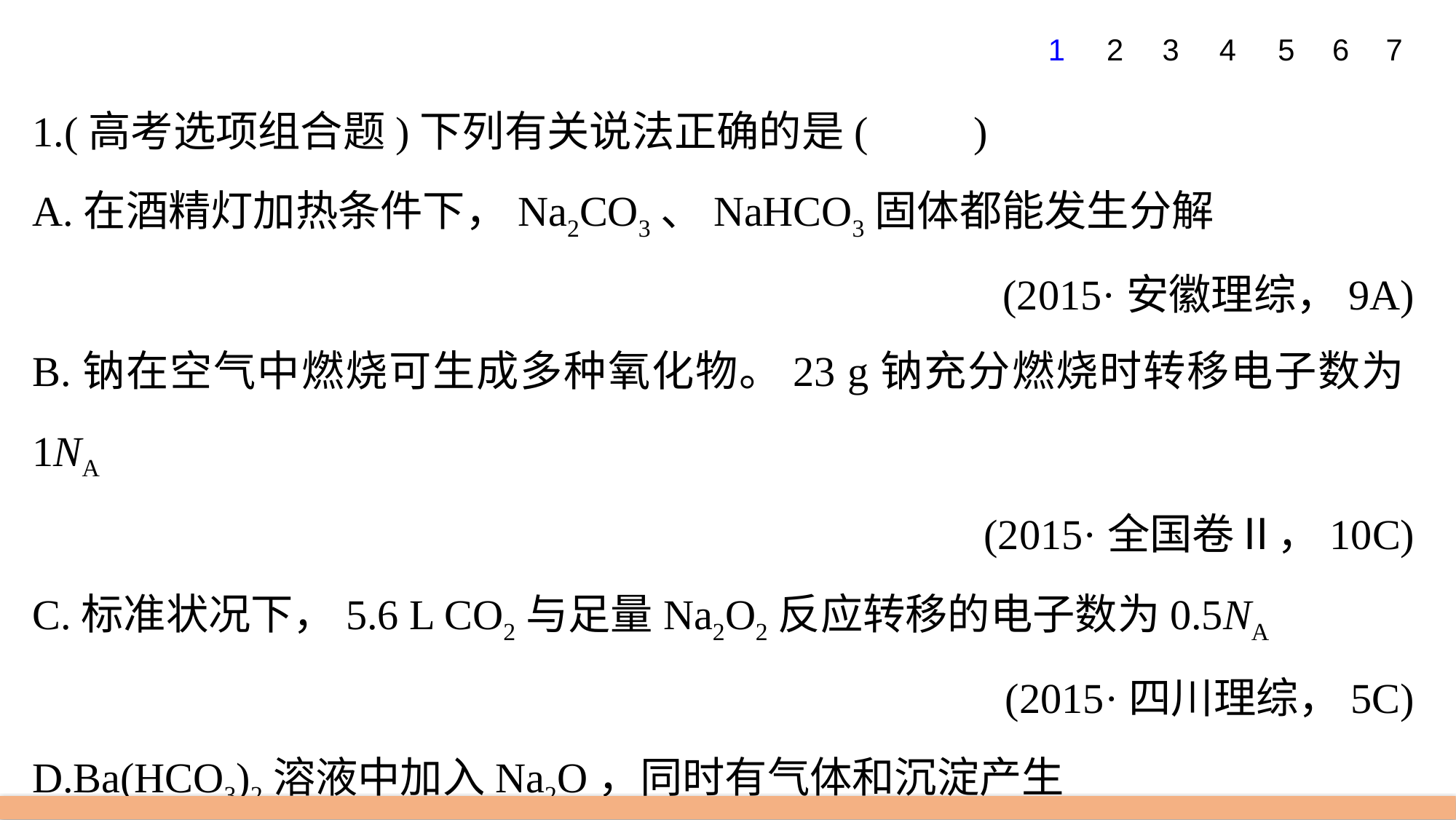

1
2
3
4
5
6
7
1.(高考选项组合题)下列有关说法正确的是(　　)
A.在酒精灯加热条件下，Na2CO3、NaHCO3固体都能发生分解
(2015·安徽理综，9A)
B.钠在空气中燃烧可生成多种氧化物。23 g钠充分燃烧时转移电子数为1NA
(2015·全国卷Ⅱ，10C)
C.标准状况下，5.6 L CO2与足量Na2O2反应转移的电子数为0.5NA
(2015·四川理综，5C)
D.Ba(HCO3)2溶液中加入Na2O，同时有气体和沉淀产生
(2015·山东理综，10B)